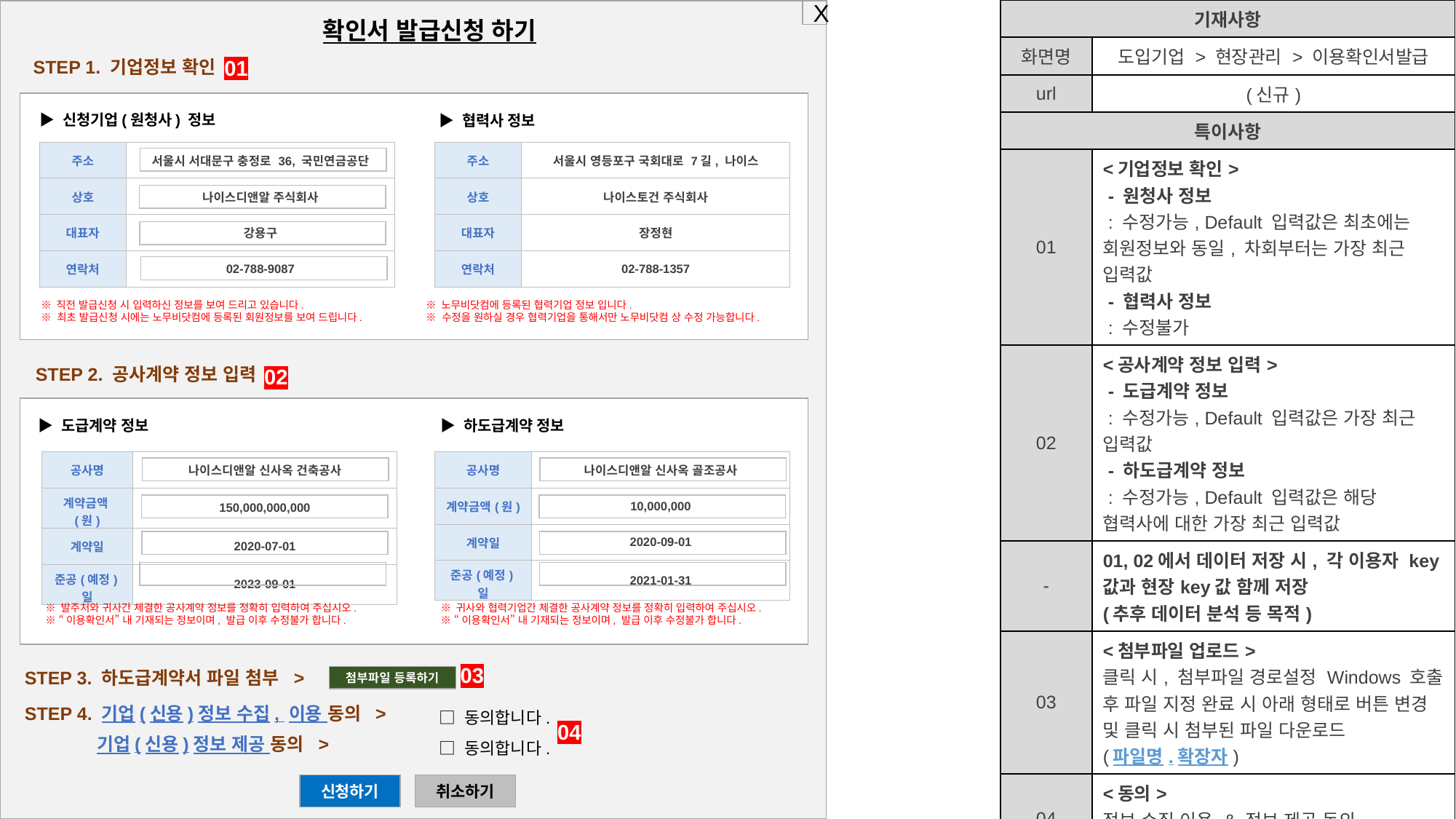

| 기재사항 |  |
| --- | --- |
| 화면명 | 도입기업 > 현장관리 > 이용확인서발급 |
| url | (신규) |
| 특이사항 |  |
| 01 | <기업정보 확인> - 원청사 정보 : 수정가능, Default 입력값은 최초에는 회원정보와 동일, 차회부터는 가장 최근 입력값 - 협력사 정보 : 수정불가 |
| 02 | <공사계약 정보 입력> - 도급계약 정보 : 수정가능, Default 입력값은 가장 최근 입력값 - 하도급계약 정보 : 수정가능, Default 입력값은 해당 협력사에 대한 가장 최근 입력값 |
| - | 01, 02에서 데이터 저장 시, 각 이용자 key값과 현장key값 함께 저장 (추후 데이터 분석 등 목적) |
| 03 | <첨부파일 업로드> 클릭 시, 첨부파일 경로설정 Windows 호출 후 파일 지정 완료 시 아래 형태로 버튼 변경 및 클릭 시 첨부된 파일 다운로드 (파일명.확장자) |
| 04 | <동의> 정보 수집 이용 & 정보 제공 동의 클릭 시, 9번 슬라이드의 약관 화면 새창 |

X
확인서 발급신청 하기
01
STEP 1. 기업정보 확인

▶ 신청기업(원청사) 정보
▶ 협력사 정보
| 주소 | 서울시 서대문구 충정로 36, 국민연금공단 |
| --- | --- |
| 상호 | 나이스디앤알 주식회사 |
| 대표자 | 강용구 |
| 연락처 | 02-788-9087 |
| 주소 | 서울시 영등포구 국회대로 7길, 나이스 |
| --- | --- |
| 상호 | 나이스토건 주식회사 |
| 대표자 | 장정현 |
| 연락처 | 02-788-1357 |

※ 노무비닷컴에 등록된 협력기업 정보 입니다.
※ 수정을 원하실 경우 협력기업을 통해서만 노무비닷컴 상 수정 가능합니다.
※ 직전 발급신청 시 입력하신 정보를 보여 드리고 있습니다.
※ 최초 발급신청 시에는 노무비닷컴에 등록된 회원정보를 보여 드립니다.
STEP 2. 공사계약 정보 입력
02

▶ 도급계약 정보
▶ 하도급계약 정보
| 공사명 | 나이스디앤알 신사옥 건축공사 |
| --- | --- |
| 계약금액(원) | 150,000,000,000 |
| 계약일 | 2020-07-01 |
| 준공(예정)일 | 2023-09-01 |
| 공사명 | 나이스디앤알 신사옥 골조공사 |
| --- | --- |
| 계약금액(원) | 10,000,000 |
| 계약일 | 2020-09-01 |
| 준공(예정)일 | 2021-01-31 |

※ 귀사와 협력기업간 체결한 공사계약 정보를 정확히 입력하여 주십시오.
※ “이용확인서” 내 기재되는 정보이며, 발급 이후 수정불가 합니다.
※ 발주처와 귀사간 체결한 공사계약 정보를 정확히 입력하여 주십시오.
※ “이용확인서” 내 기재되는 정보이며, 발급 이후 수정불가 합니다.
03
STEP 3. 하도급계약서 파일 첨부  >
첨부파일 등록하기
□ 동의합니다.
STEP 4. 기업(신용)정보 수집, 이용 동의  >
04
□ 동의합니다.
기업(신용)정보 제공 동의  >
신청하기
취소하기